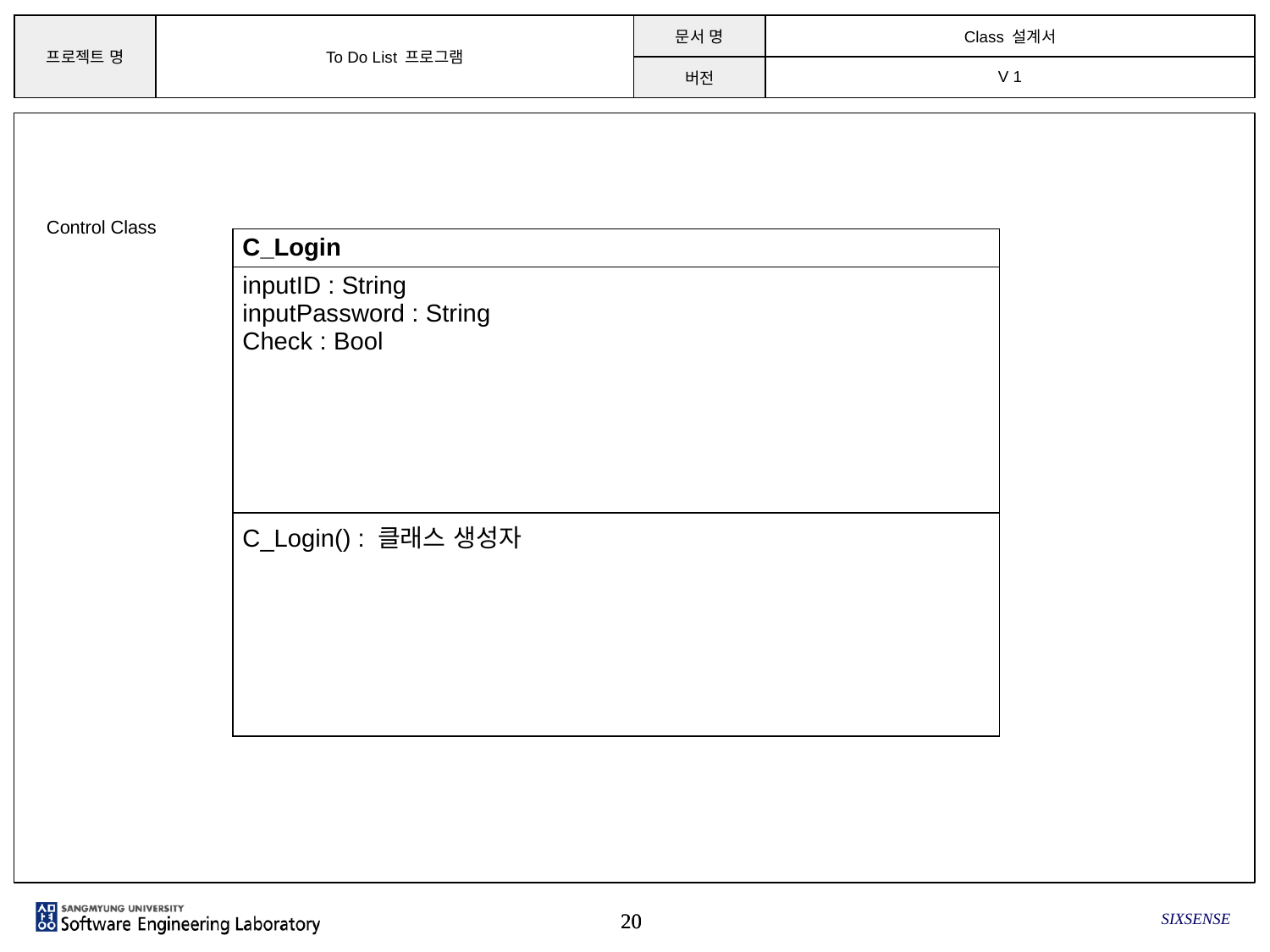

Control Class
| C\_Login |
| --- |
| inputID : String inputPassword : String Check : Bool |
| C\_Login() : 클래스 생성자 |
SIXSENSE